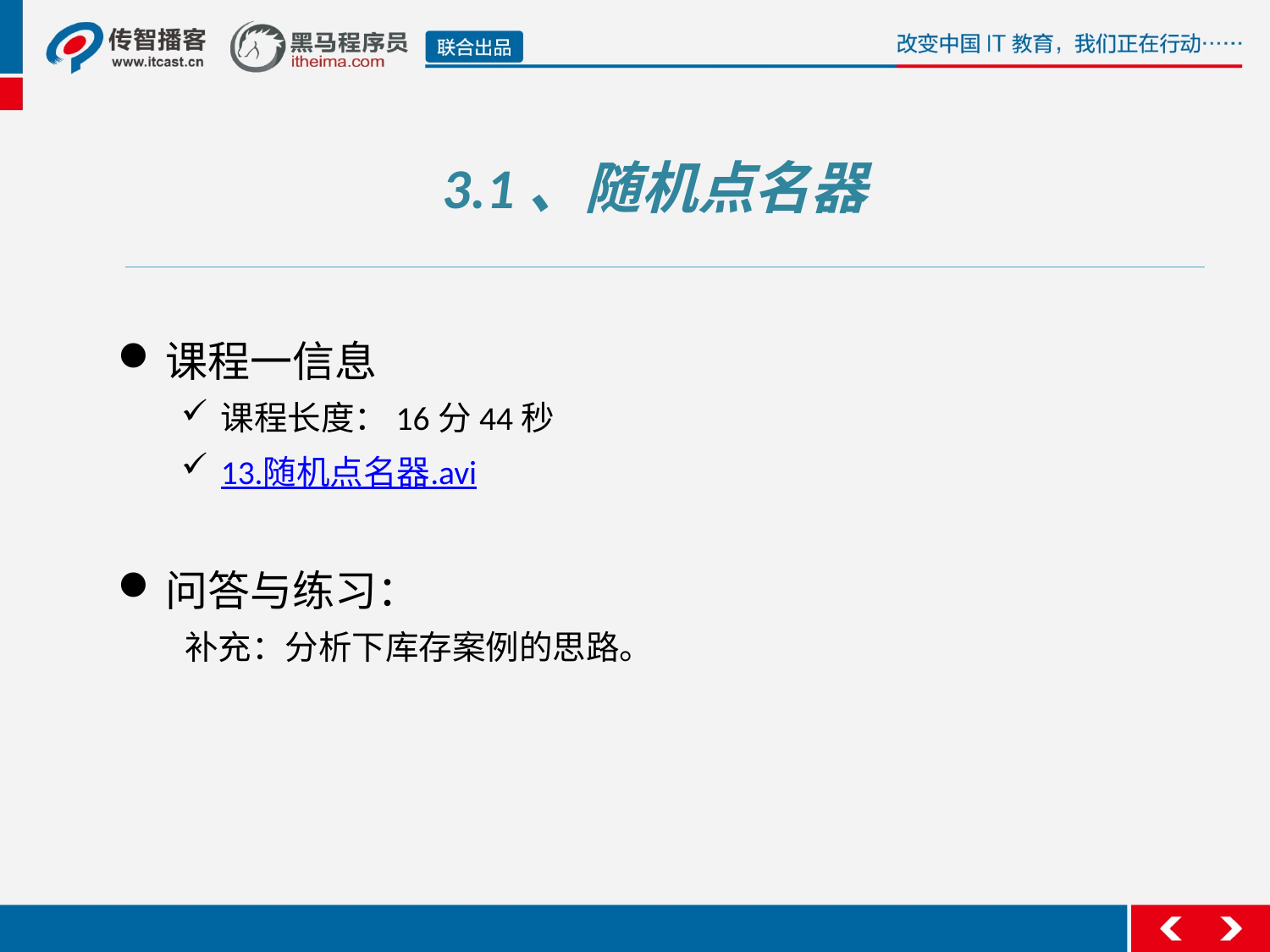

3.1、随机点名器

课程一信息
课程长度：16分44秒
13.随机点名器.avi

问答与练习：
        补充：分析下库存案例的思路。